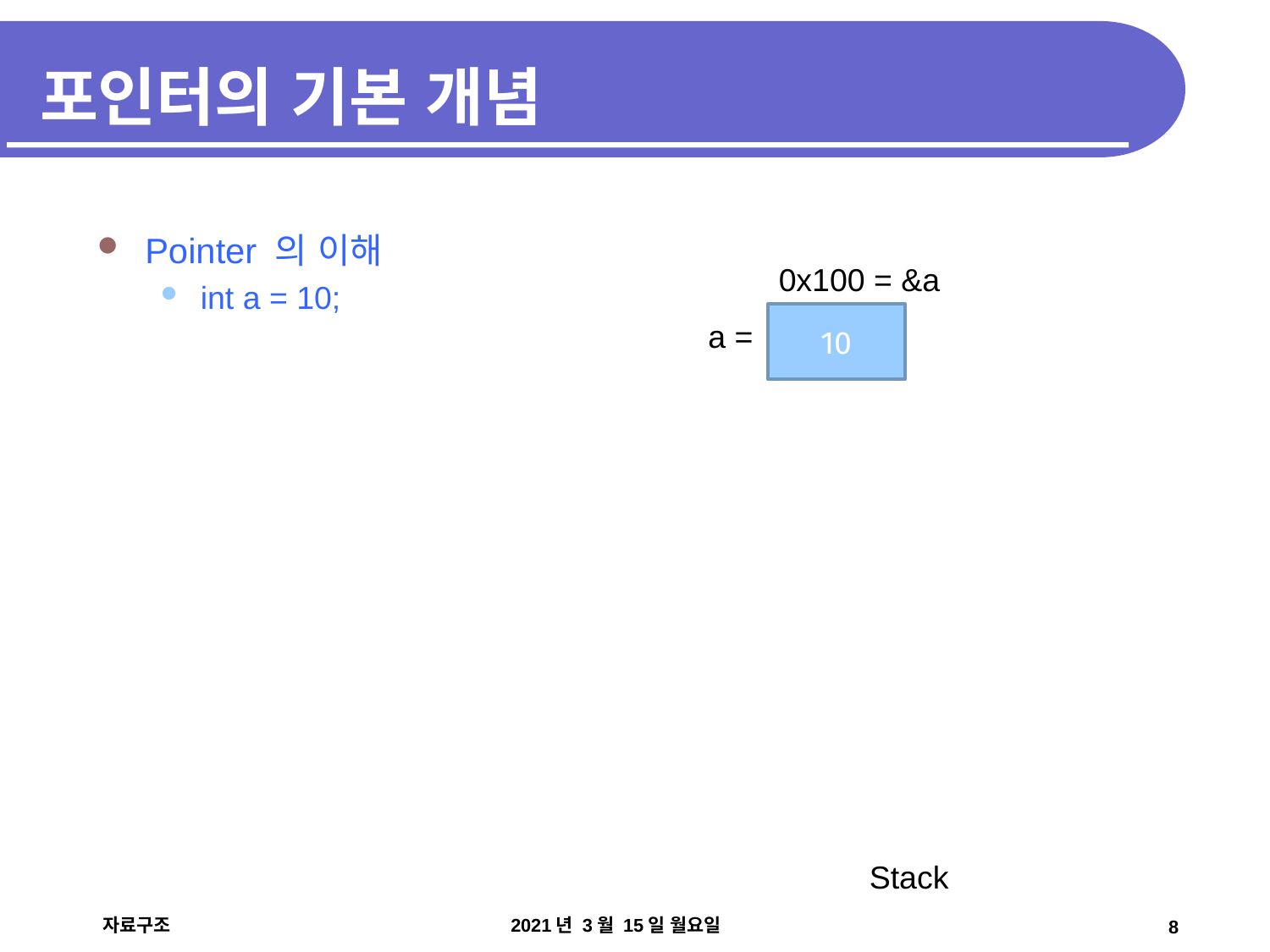

# 포인터의 기본 개념
Pointer 의 이해
int a = 10;

0x100 = &a
10
a =
Stack
8